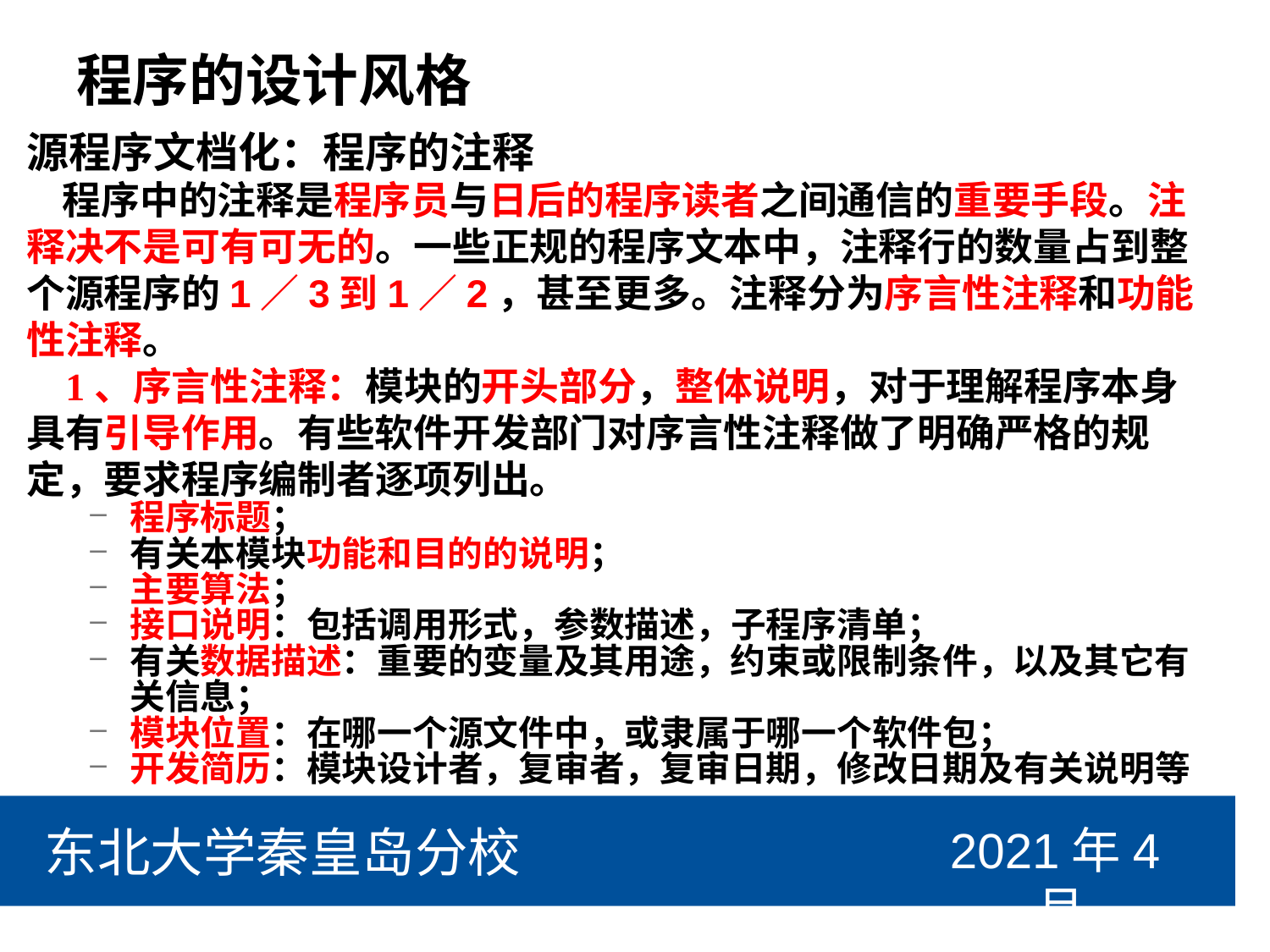

# 程序的设计风格
源程序文档化：程序的注释
   程序中的注释是程序员与日后的程序读者之间通信的重要手段。注释决不是可有可无的。一些正规的程序文本中，注释行的数量占到整个源程序的1／3到1／2，甚至更多。注释分为序言性注释和功能性注释。
    1、序言性注释：模块的开头部分，整体说明，对于理解程序本身具有引导作用。有些软件开发部门对序言性注释做了明确严格的规定，要求程序编制者逐项列出。
程序标题；
有关本模块功能和目的的说明；
主要算法；
接口说明：包括调用形式，参数描述，子程序清单；
有关数据描述：重要的变量及其用途，约束或限制条件，以及其它有关信息；
模块位置：在哪一个源文件中，或隶属于哪一个软件包；
开发简历：模块设计者，复审者，复审日期，修改日期及有关说明等